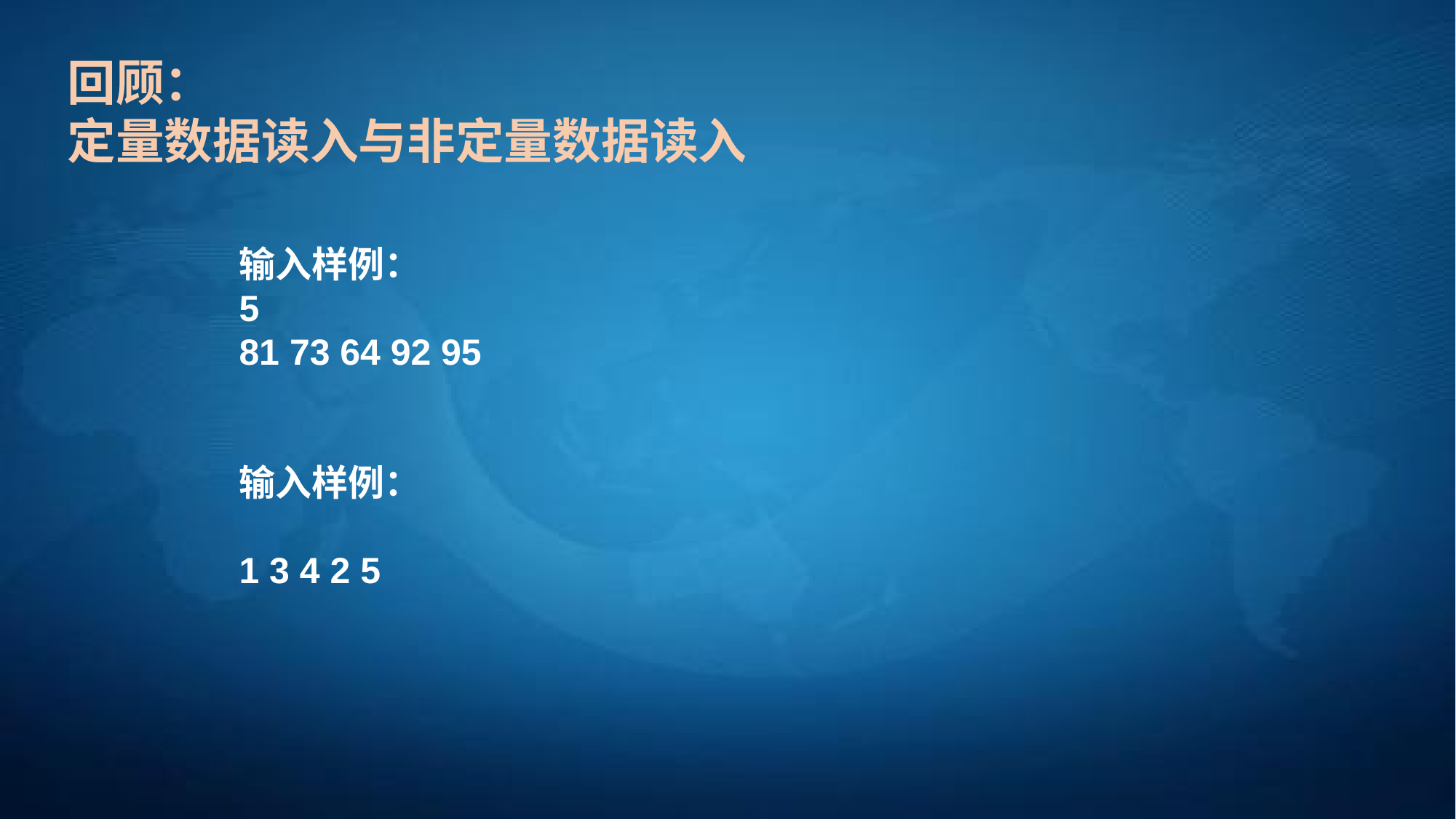

回顾：
定量数据读入与非定量数据读入
输入样例：
5
81 73 64 92 95

输入样例：

1 3 4 2 5